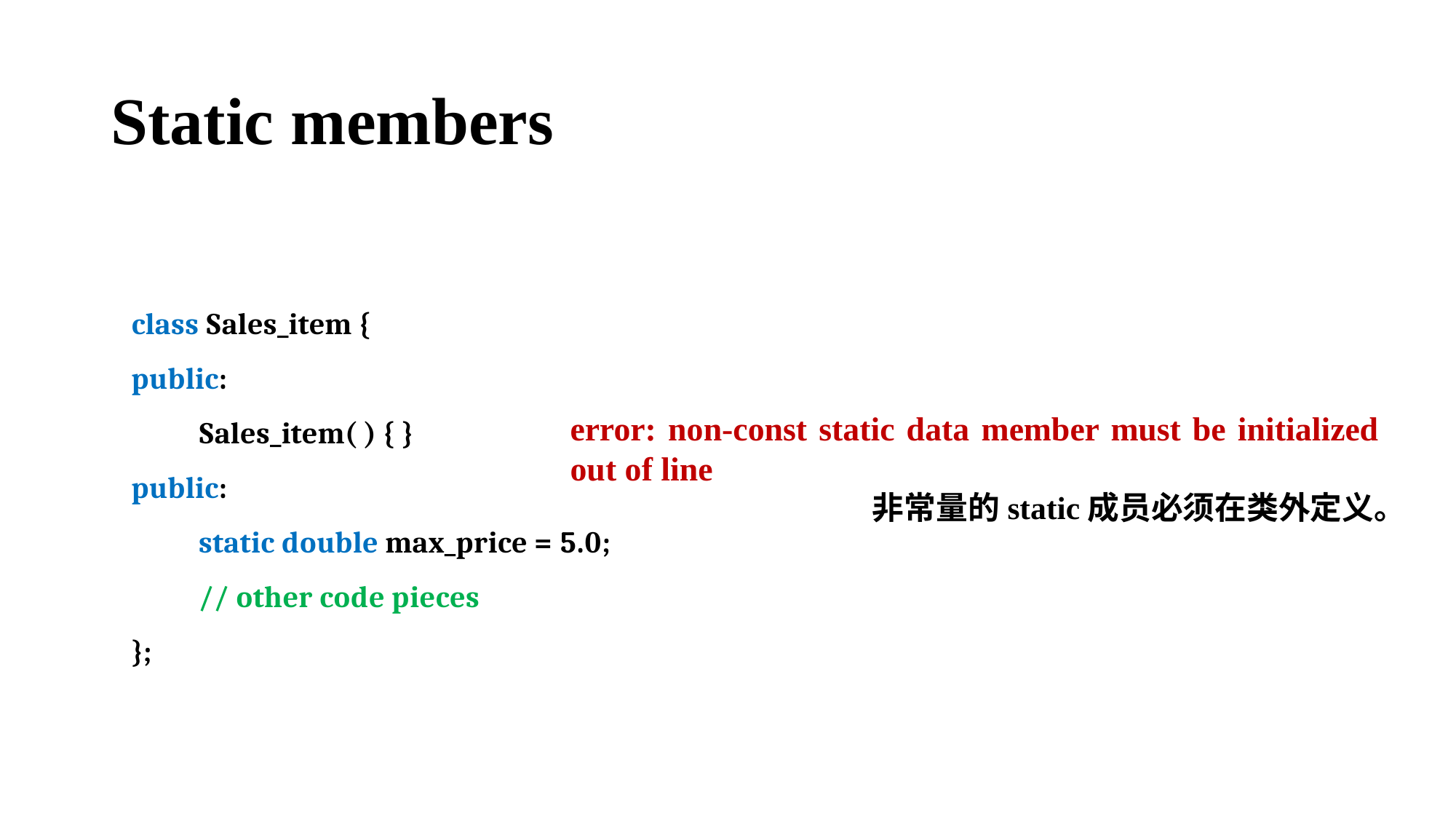

# Static members
class Sales_item {
public:
          Sales_item( ) { }
public:
          static double max_price = 5.0;
          // other code pieces
};
error: non-const static data member must be initialized out of line
非常量的static成员必须在类外定义。